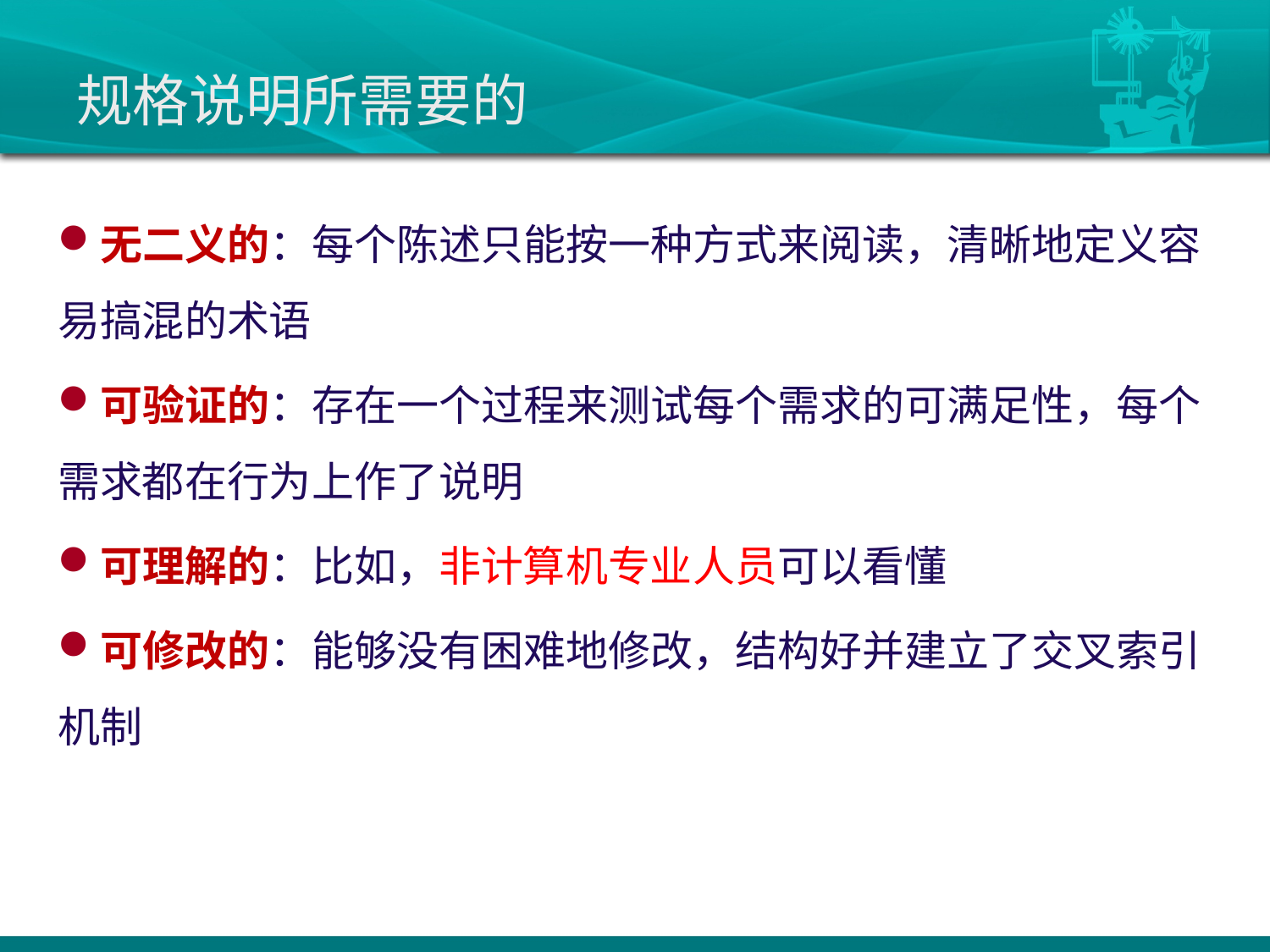

# 规格说明所需要的
无二义的：每个陈述只能按一种方式来阅读，清晰地定义容易搞混的术语
可验证的：存在一个过程来测试每个需求的可满足性，每个需求都在行为上作了说明
可理解的：比如，非计算机专业人员可以看懂
可修改的：能够没有困难地修改，结构好并建立了交叉索引机制